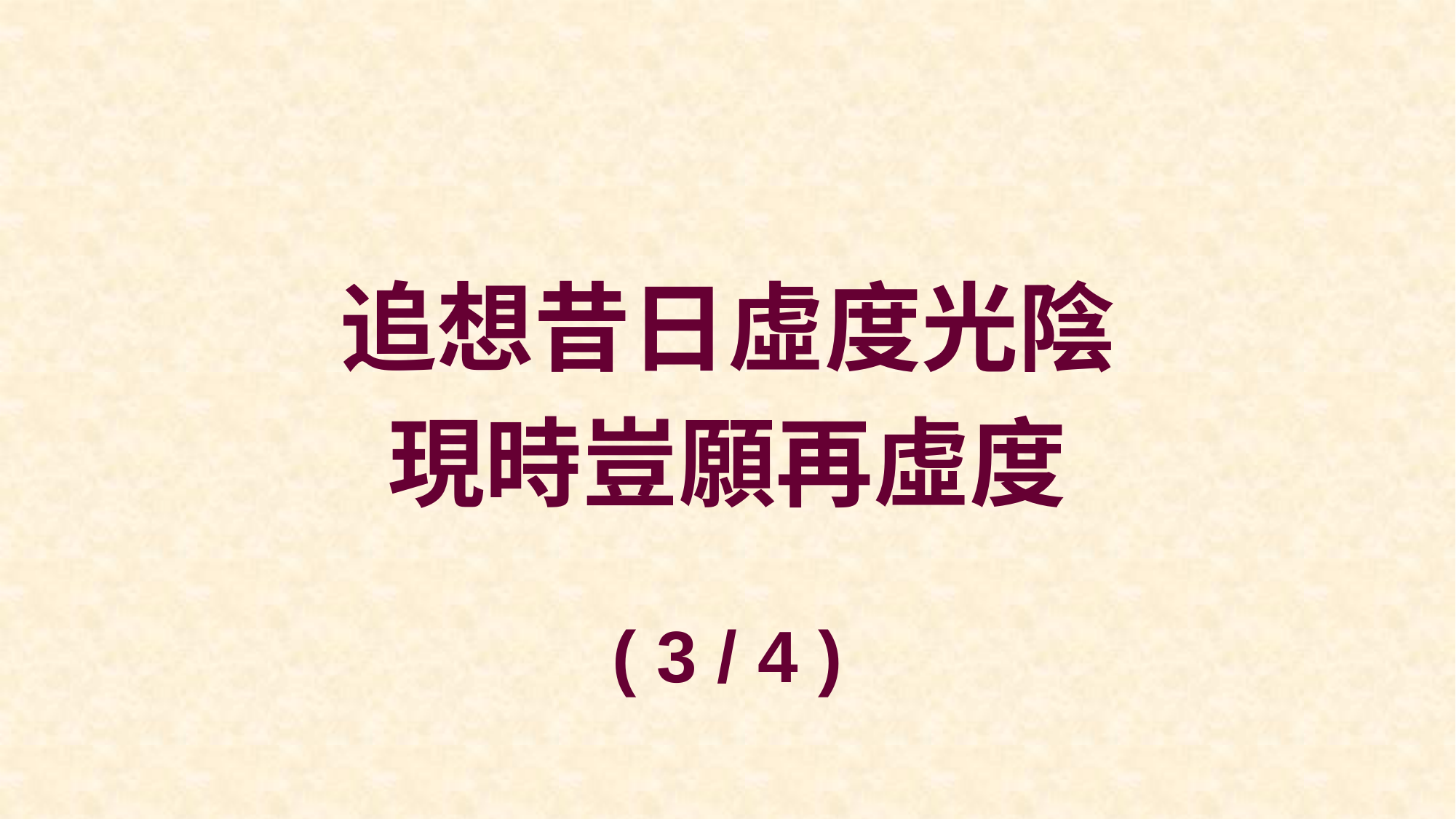

追想昔日虛度光陰
現時豈願再虛度
( 3 / 4 )